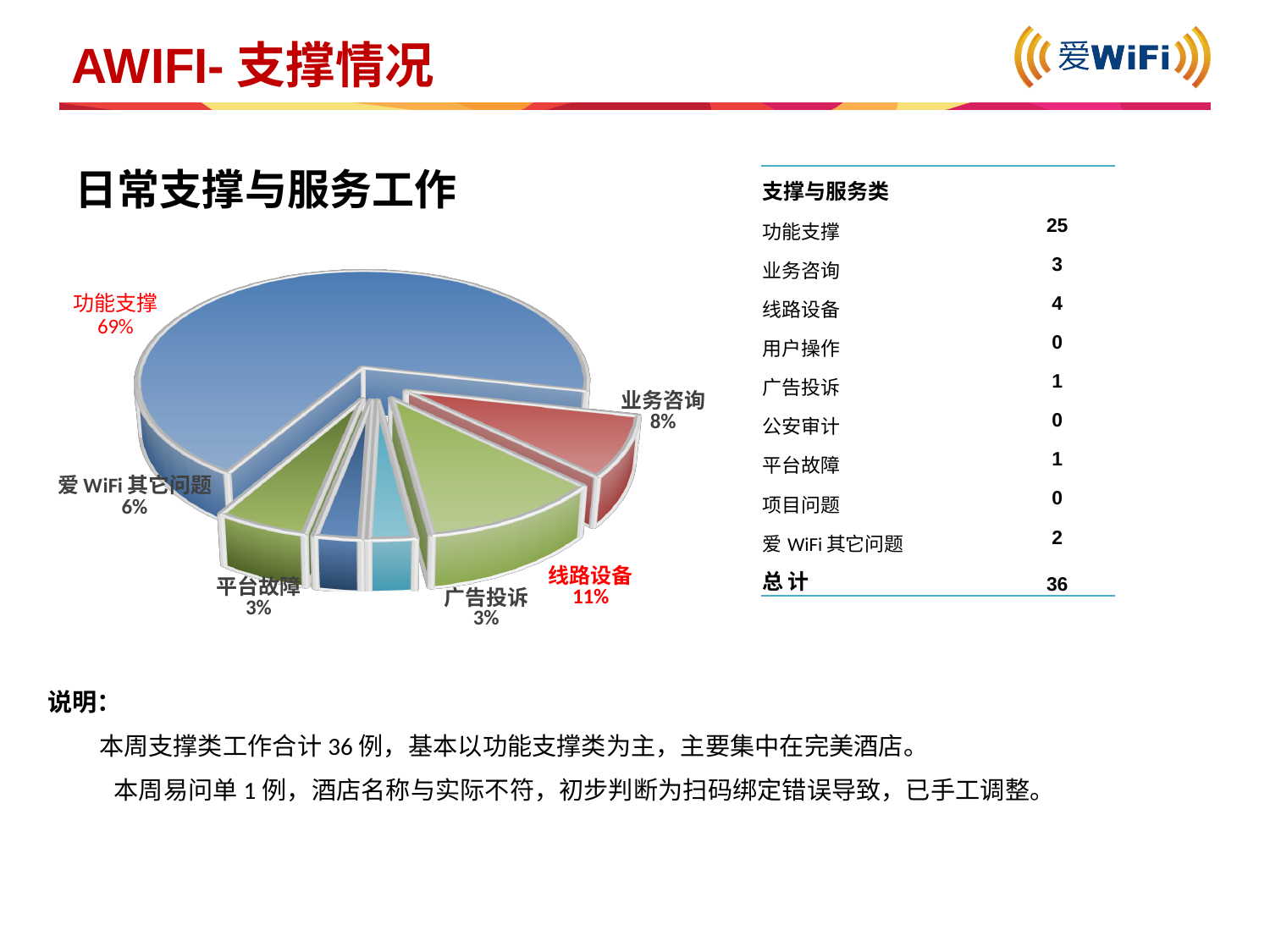

# AWIFI-支撑情况
日常支撑与服务工作
| 支撑与服务类 |  |
| --- | --- |
| 功能支撑 | 25 |
| 业务咨询 | 3 |
| 线路设备 | 4 |
| 用户操作 | 0 |
| 广告投诉 | 1 |
| 公安审计 | 0 |
| 平台故障 | 1 |
| 项目问题 | 0 |
| 爱WiFi其它问题 | 2 |
| 总 计 | 36 |

[unsupported chart]

[unsupported chart]

说明：
        本周支撑类工作合计36例，基本以功能支撑类为主，主要集中在完美酒店。
           本周易问单1例，酒店名称与实际不符，初步判断为扫码绑定错误导致，已手工调整。